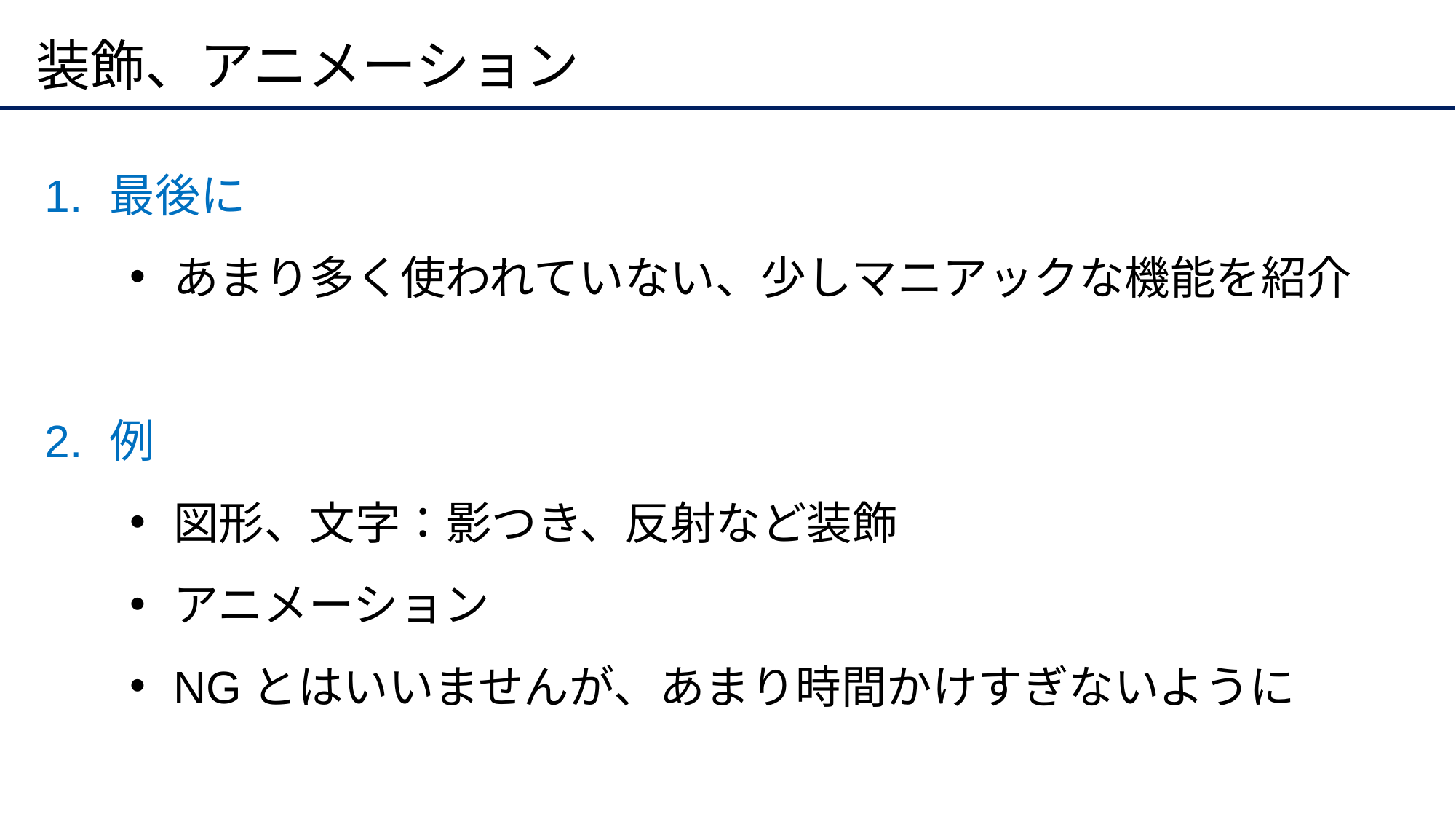

# 装飾、アニメーション
最後に
あまり多く使われていない、少しマニアックな機能を紹介

例
図形、文字：	影つき、反射など装飾
アニメーション
NGとはいいませんが、あまり時間かけすぎないように